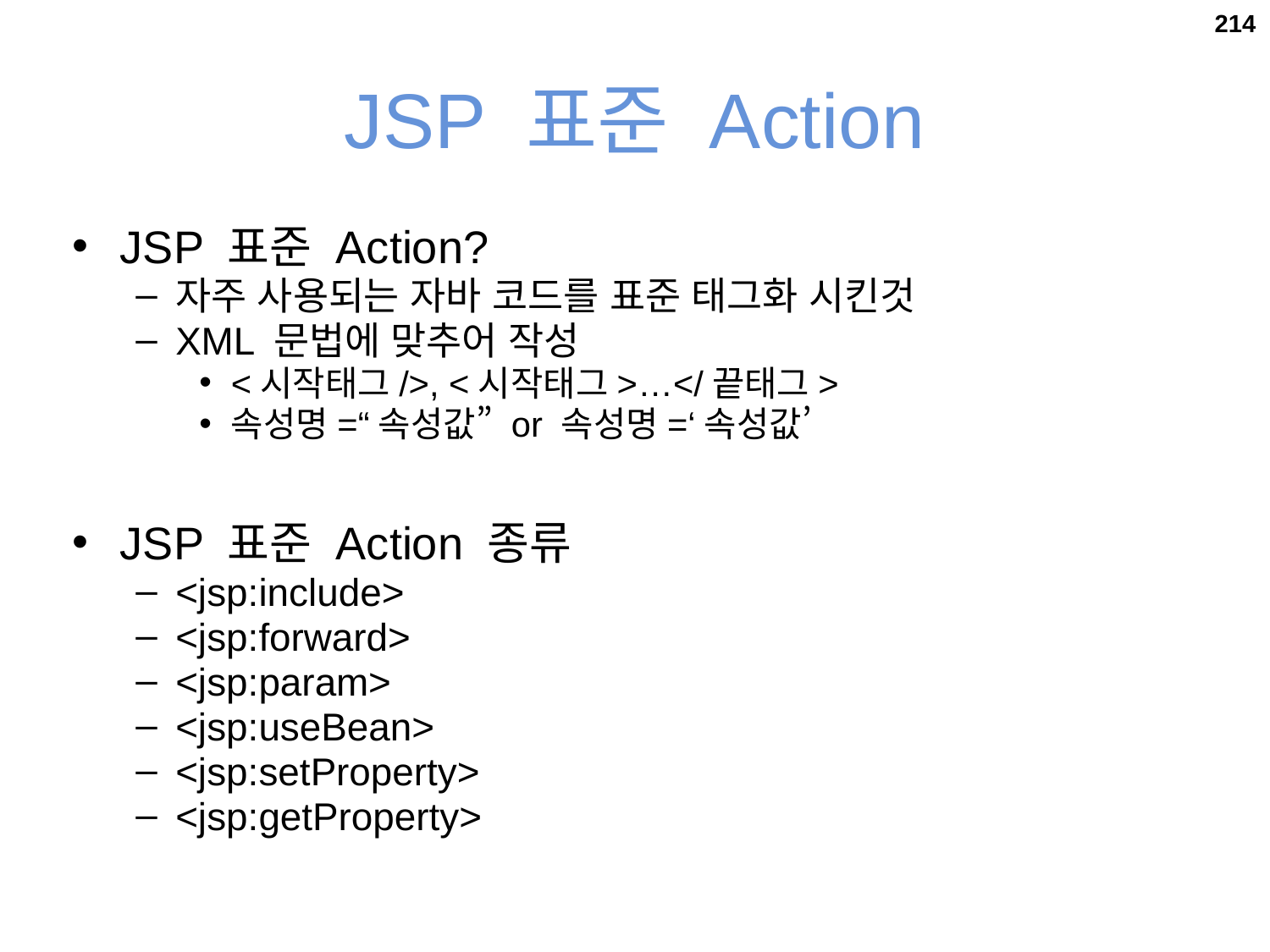

214
# JSP 표준 Action
JSP 표준 Action?
자주 사용되는 자바 코드를 표준 태그화 시킨것
XML 문법에 맞추어 작성
<시작태그/>, <시작태그>…</끝태그>
속성명=“속성값” or 속성명=‘속성값’

JSP 표준 Action 종류
<jsp:include>
<jsp:forward>
<jsp:param>
<jsp:useBean>
<jsp:setProperty>
<jsp:getProperty>